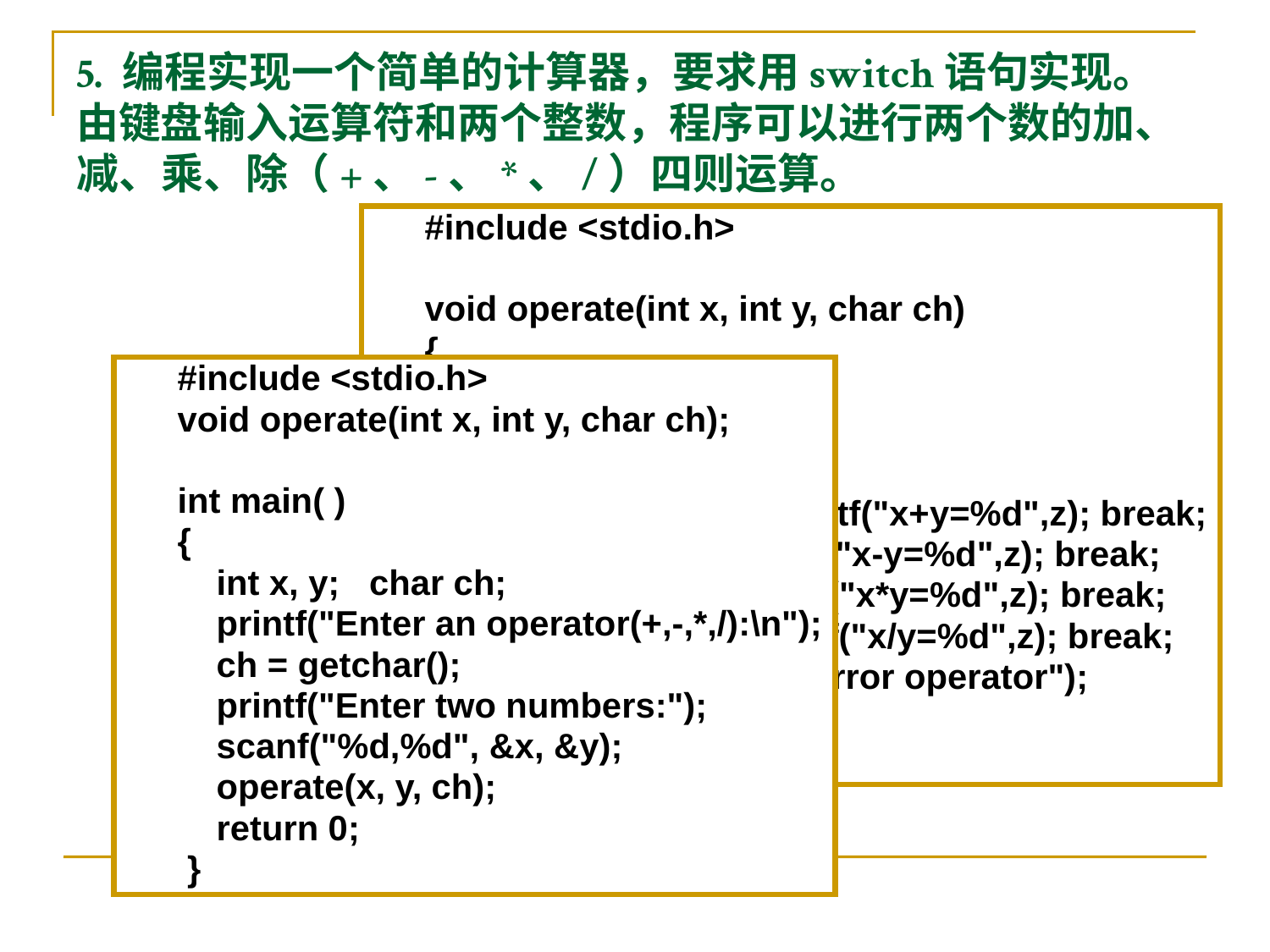

# 5. 编程实现一个简单的计算器，要求用switch语句实现。由键盘输入运算符和两个整数，程序可以进行两个数的加、减、乘、除（+、-、*、/）四则运算。
#include <stdio.h>

void operate(int x, int y, char ch)
{
   int z;
   switch(ch)
    {
       case '+': z = x+y;printf("x+y=%d",z); break;
       case '-': z=x-y;printf("x-y=%d",z); break;
       case '*': z=x*y;printf("x*y=%d",z); break;
       case '/':  z=x/y; printf("x/y=%d",z); break;
       default:printf("The error operator");
     }
}
#include <stdio.h>
void operate(int x, int y, char ch);

int main( )
{
    int x, y;   char ch;
    printf("Enter an operator(+,-,*,/):\n");
    ch = getchar();
    printf("Enter two numbers:");
    scanf("%d,%d", &x, &y);
    operate(x, y, ch);
    return 0;
 }